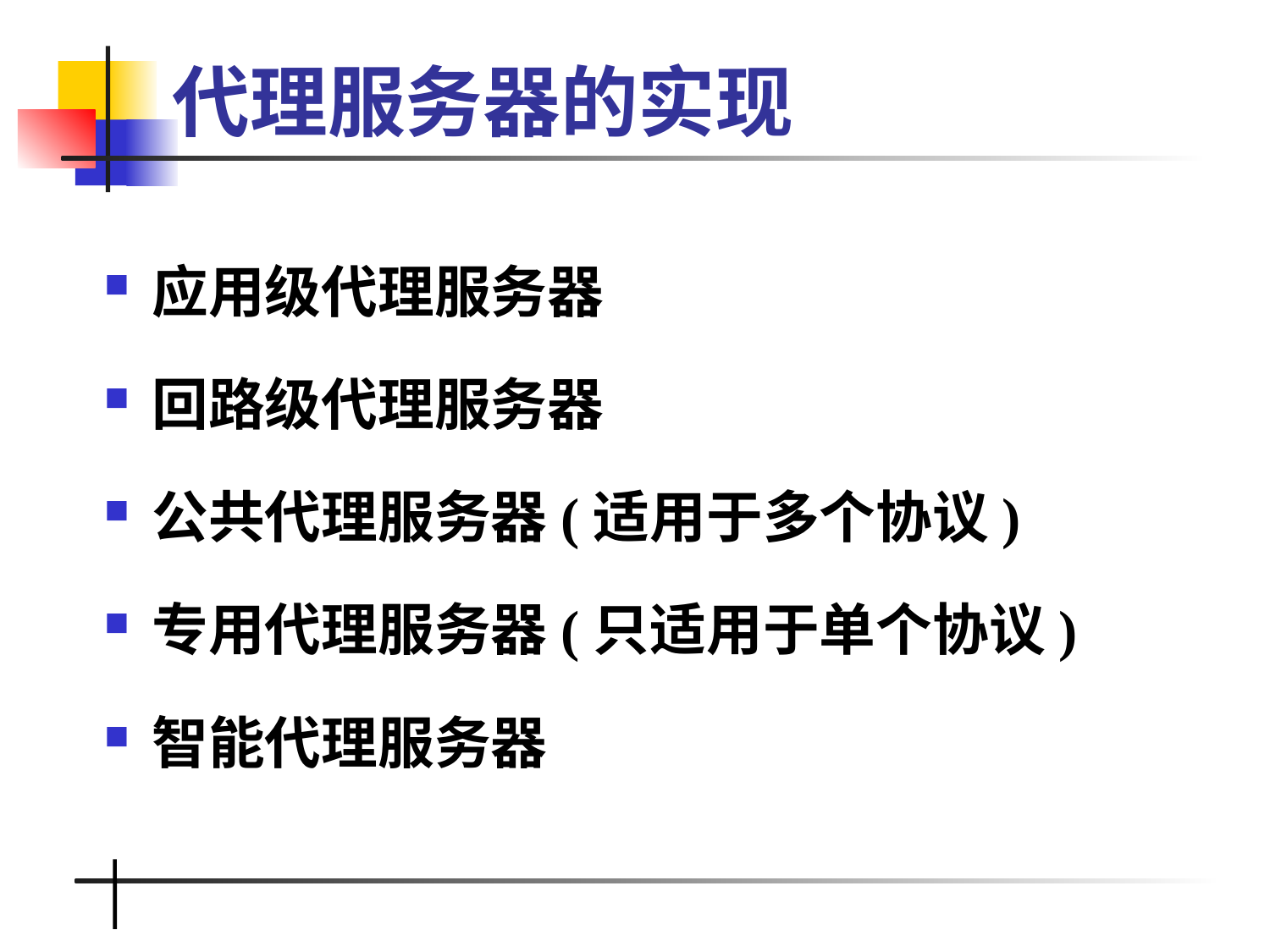

# 代理服务器的实现
应用级代理服务器
回路级代理服务器
公共代理服务器(适用于多个协议)
专用代理服务器(只适用于单个协议)
智能代理服务器